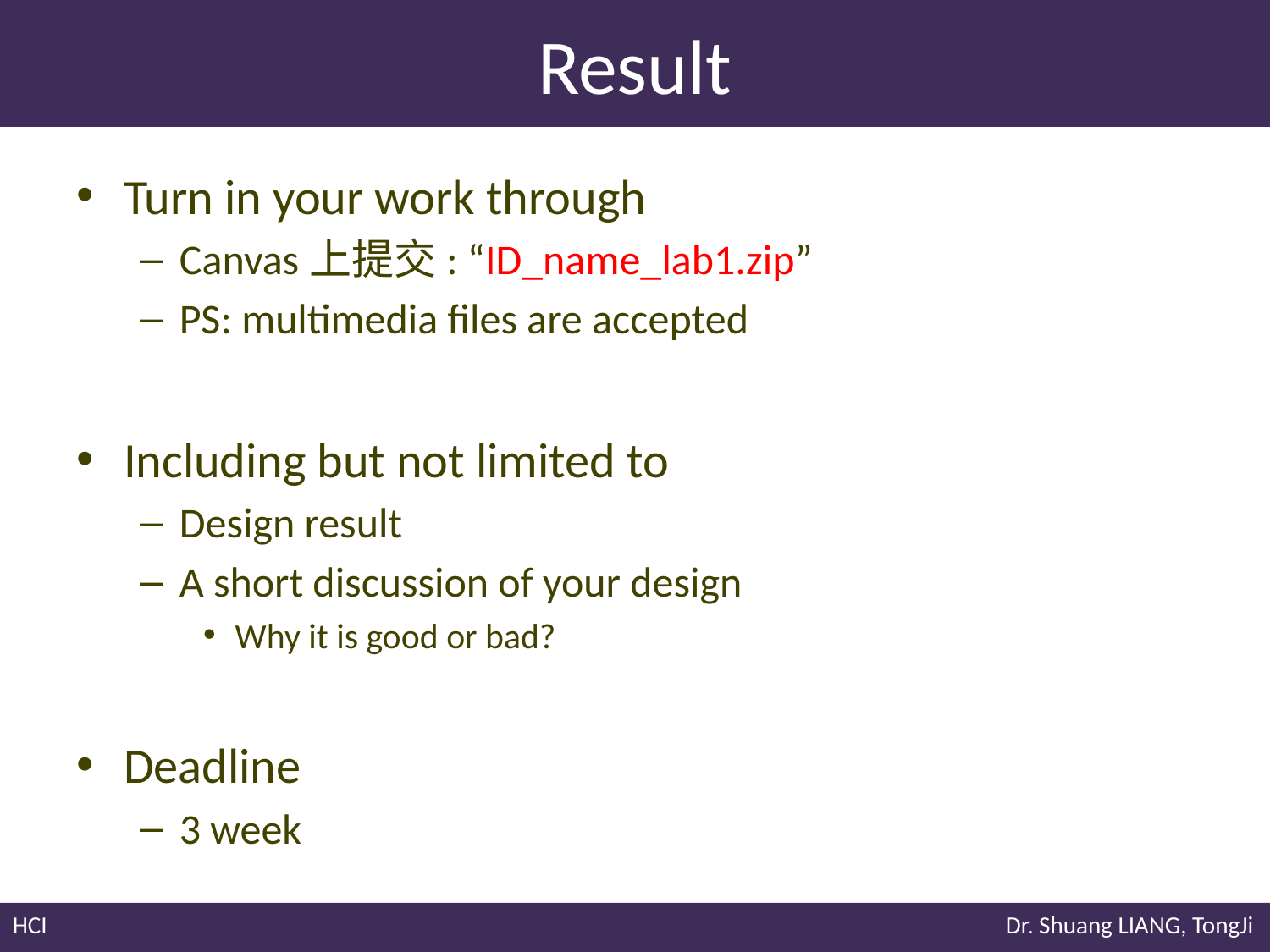

# Result
Turn in your work through
Canvas上提交: “ID_name_lab1.zip”
PS: multimedia files are accepted

Including but not limited to
Design result
A short discussion of your design
Why it is good or bad?

Deadline
3 week

HCI							                   Dr. Shuang LIANG, TongJi